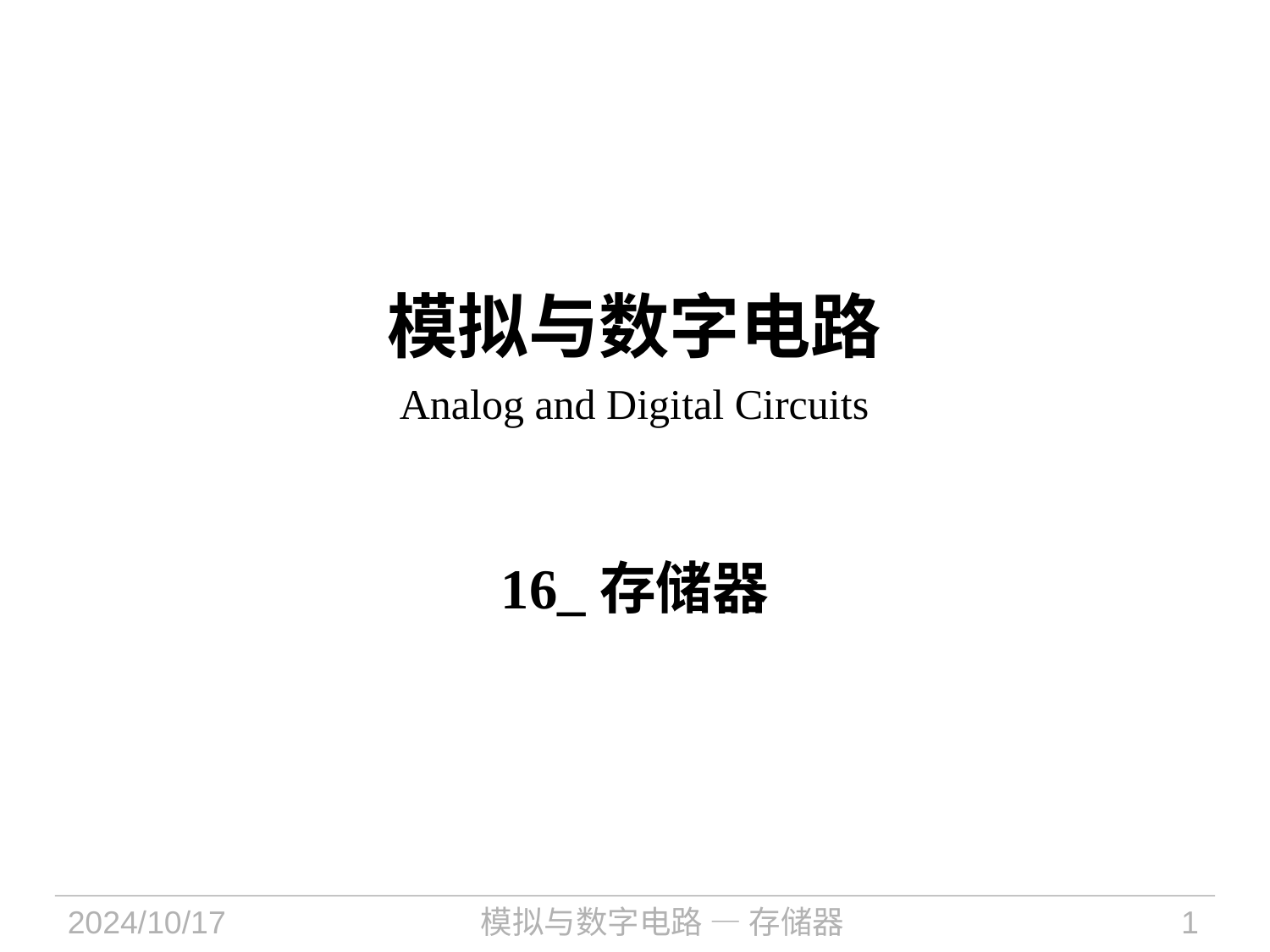

# 模拟与数字电路 Analog and Digital Circuits
16_存储器
2024/10/17
模拟与数字电路 — 存储器
1